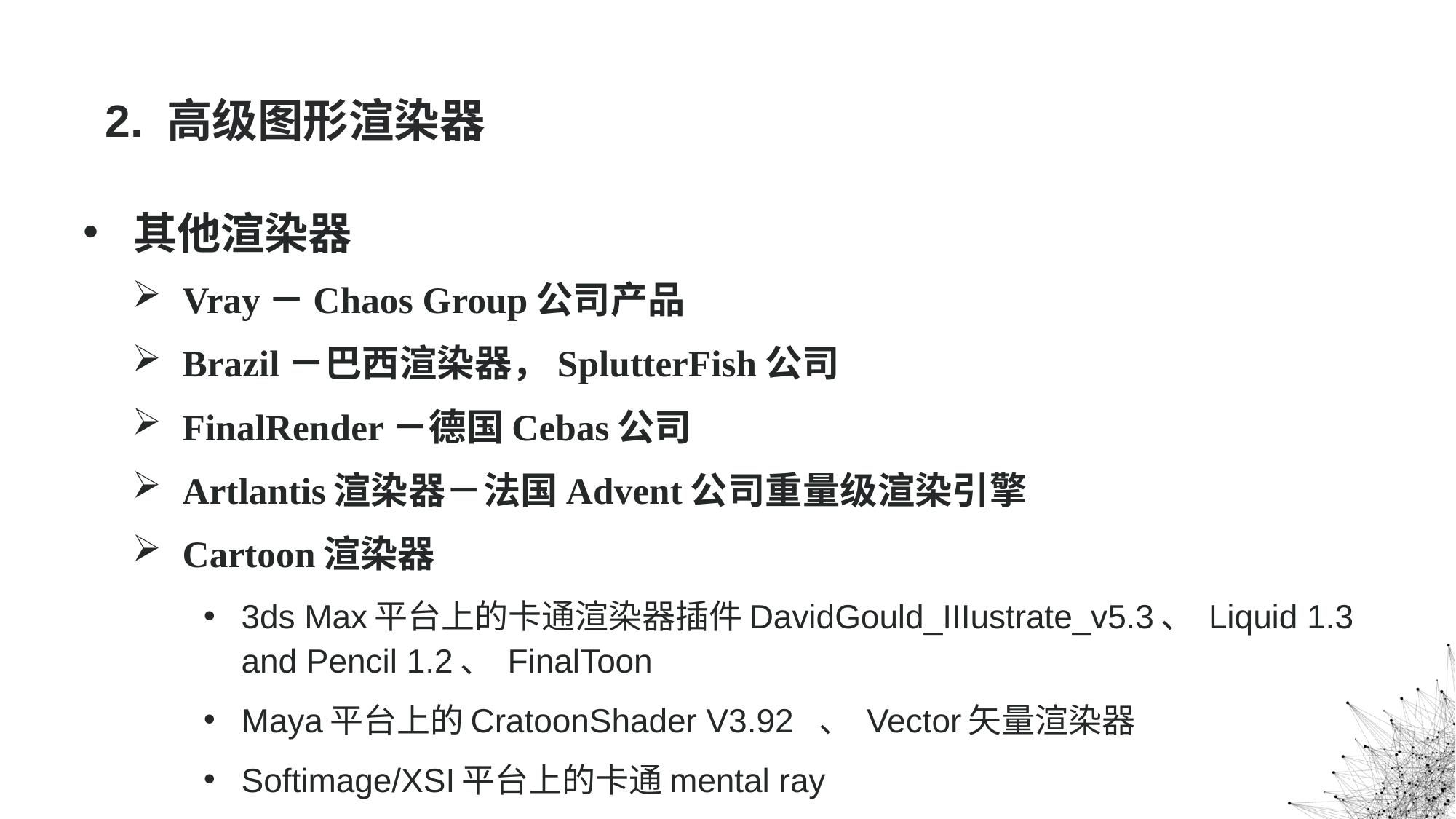

# 2. 高级图形渲染器
其他渲染器
Vray－Chaos Group公司产品
Brazil－巴西渲染器，SplutterFish公司
FinalRender－德国Cebas公司
Artlantis渲染器－法国Advent公司重量级渲染引擎
Cartoon渲染器
3ds Max平台上的卡通渲染器插件DavidGould_IIIustrate_v5.3、 Liquid 1.3 and Pencil 1.2、 FinalToon
Maya平台上的CratoonShader V3.92  、 Vector矢量渲染器
Softimage/XSI平台上的卡通mental ray